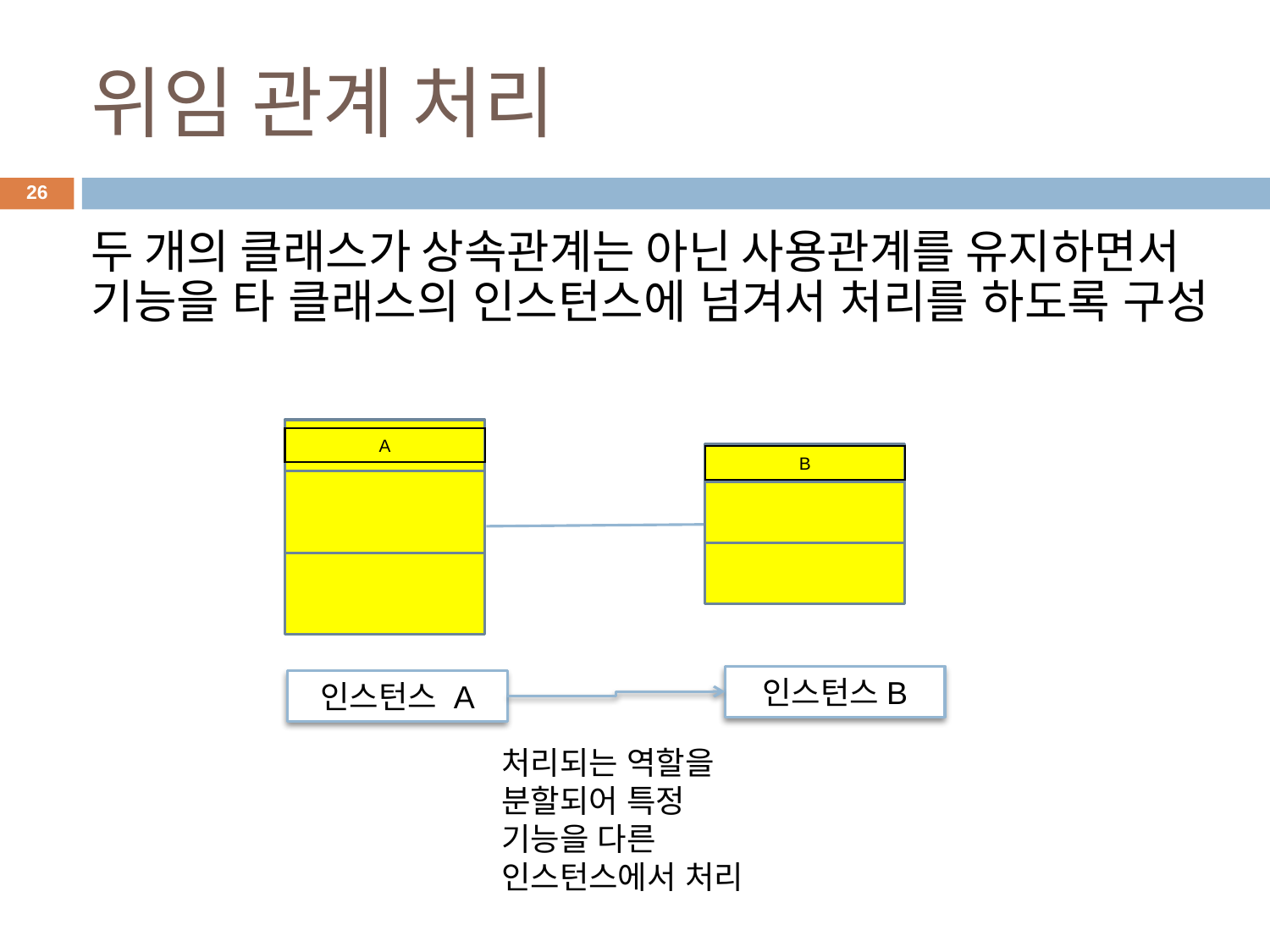

# 위임 관계 처리
26
두 개의 클래스가 상속관계는 아닌 사용관계를 유지하면서 기능을 타 클래스의 인스턴스에 넘겨서 처리를 하도록 구성

A

B

인스턴스B
인스턴스 A
처리되는 역할을 분할되어 특정 기능을 다른 인스턴스에서 처리